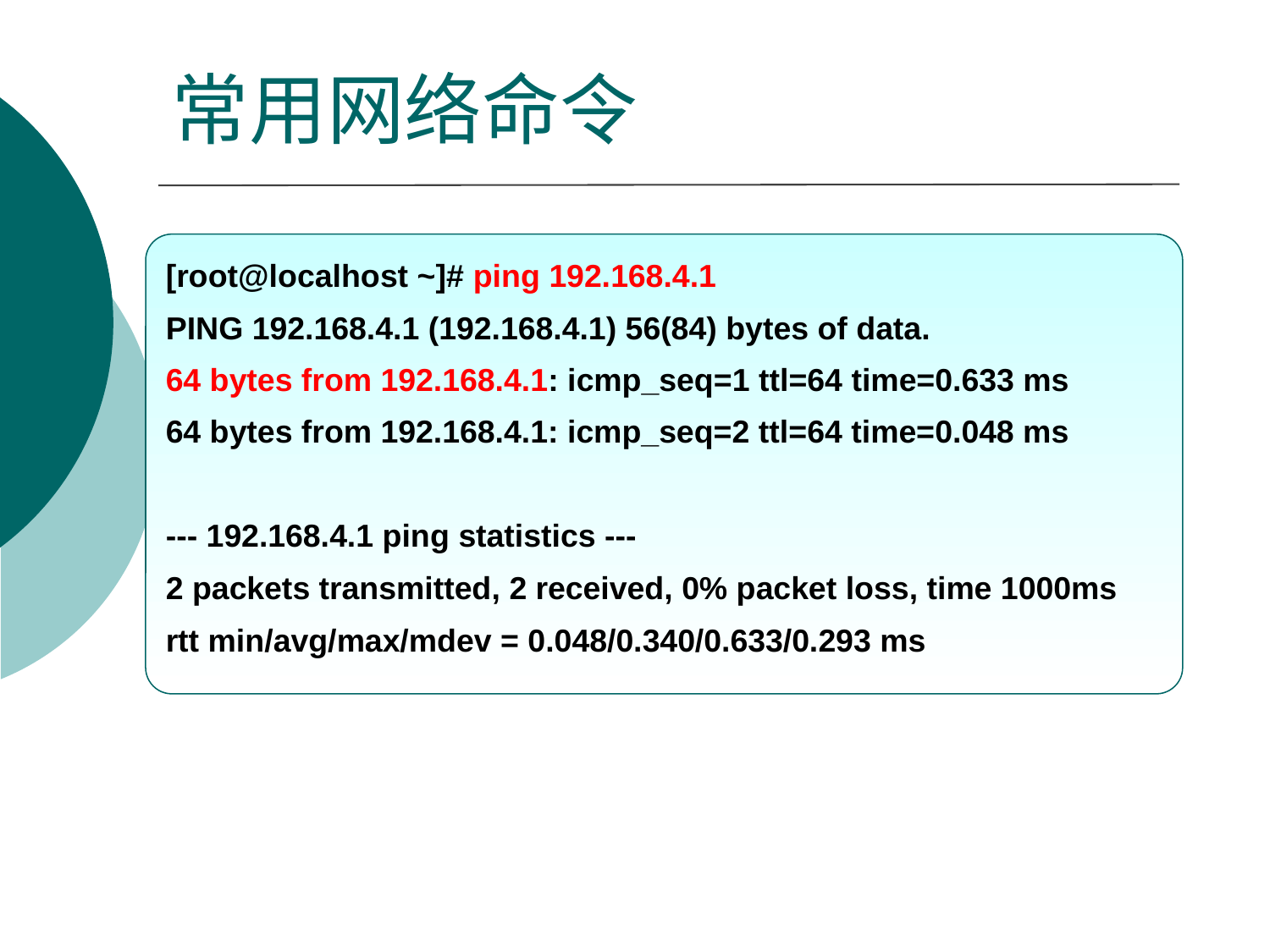

# 常用网络命令
[root@localhost ~]# ping 192.168.4.1
PING 192.168.4.1 (192.168.4.1) 56(84) bytes of data.
64 bytes from 192.168.4.1: icmp_seq=1 ttl=64 time=0.633 ms
64 bytes from 192.168.4.1: icmp_seq=2 ttl=64 time=0.048 ms

--- 192.168.4.1 ping statistics ---
2 packets transmitted, 2 received, 0% packet loss, time 1000ms
rtt min/avg/max/mdev = 0.048/0.340/0.633/0.293 ms